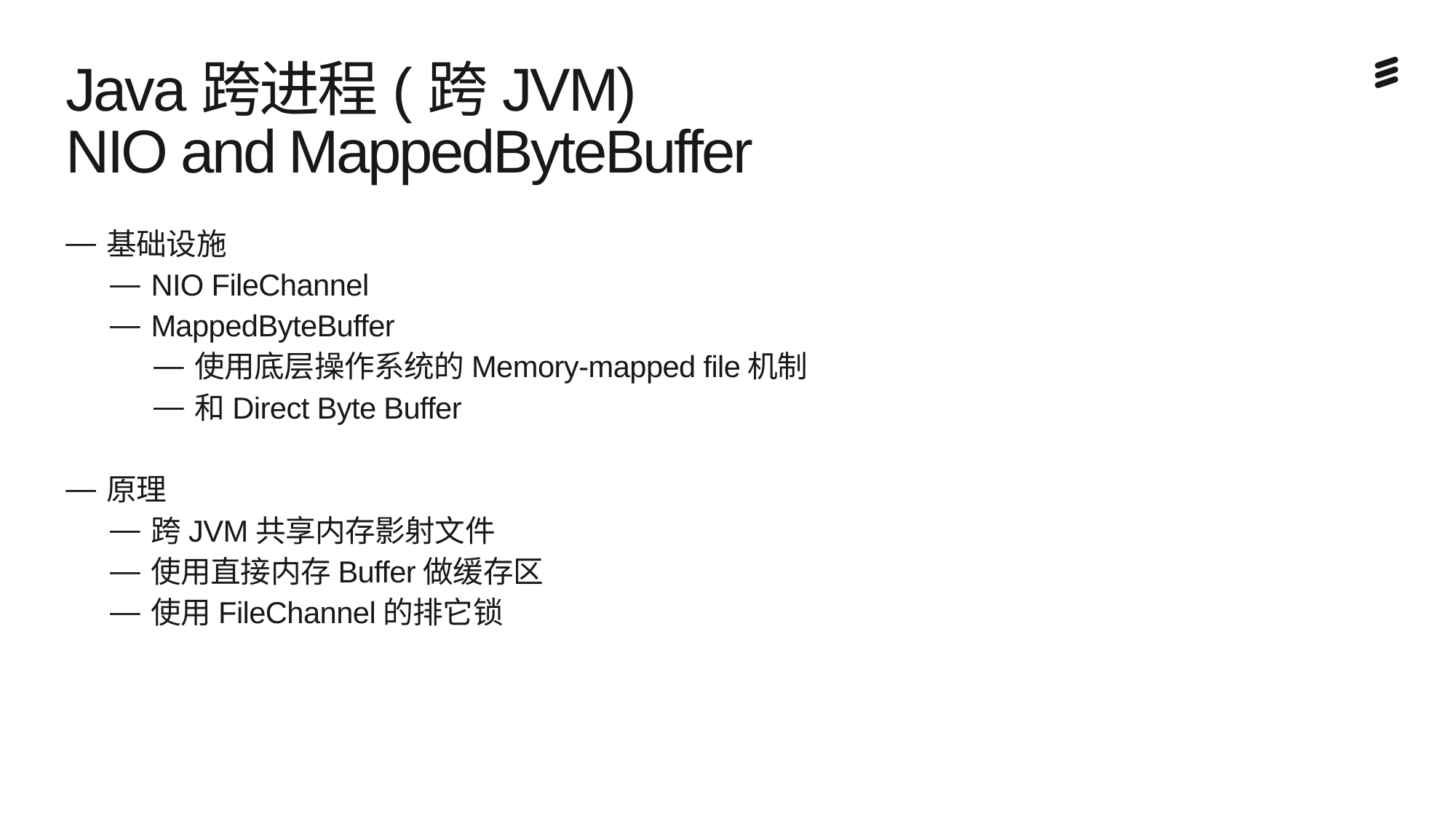

# Java跨进程(跨JVM) NIO and MappedByteBuffer
基础设施
NIO FileChannel
MappedByteBuffer
使用底层操作系统的Memory-mapped file机制
和Direct Byte Buffer

原理
跨JVM共享内存影射文件
使用直接内存Buffer做缓存区
使用FileChannel的排它锁